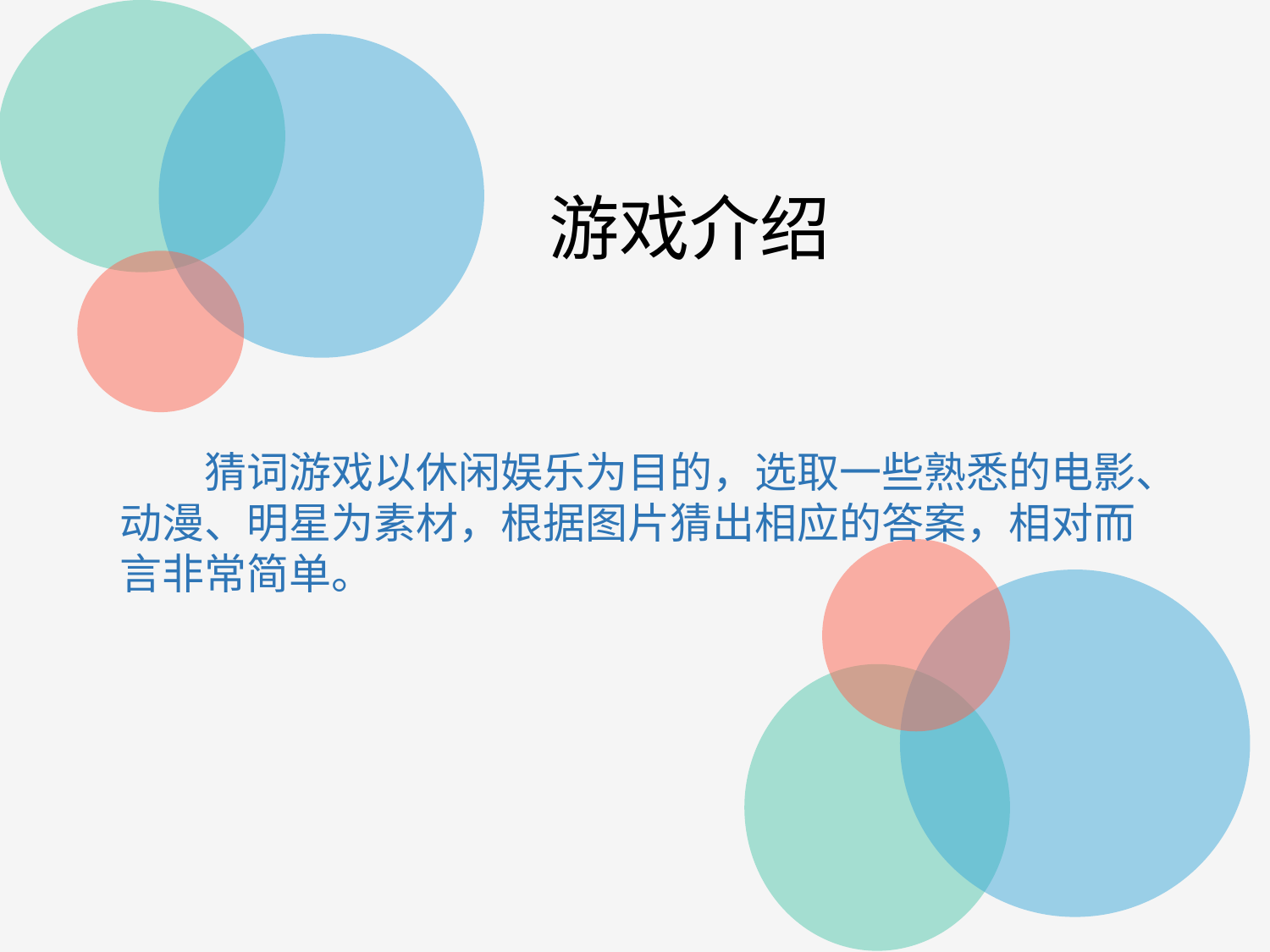

游戏介绍

　　猜词游戏以休闲娱乐为目的，选取一些熟悉的电影、
动漫、明星为素材，根据图片猜出相应的答案，相对而
言非常简单。